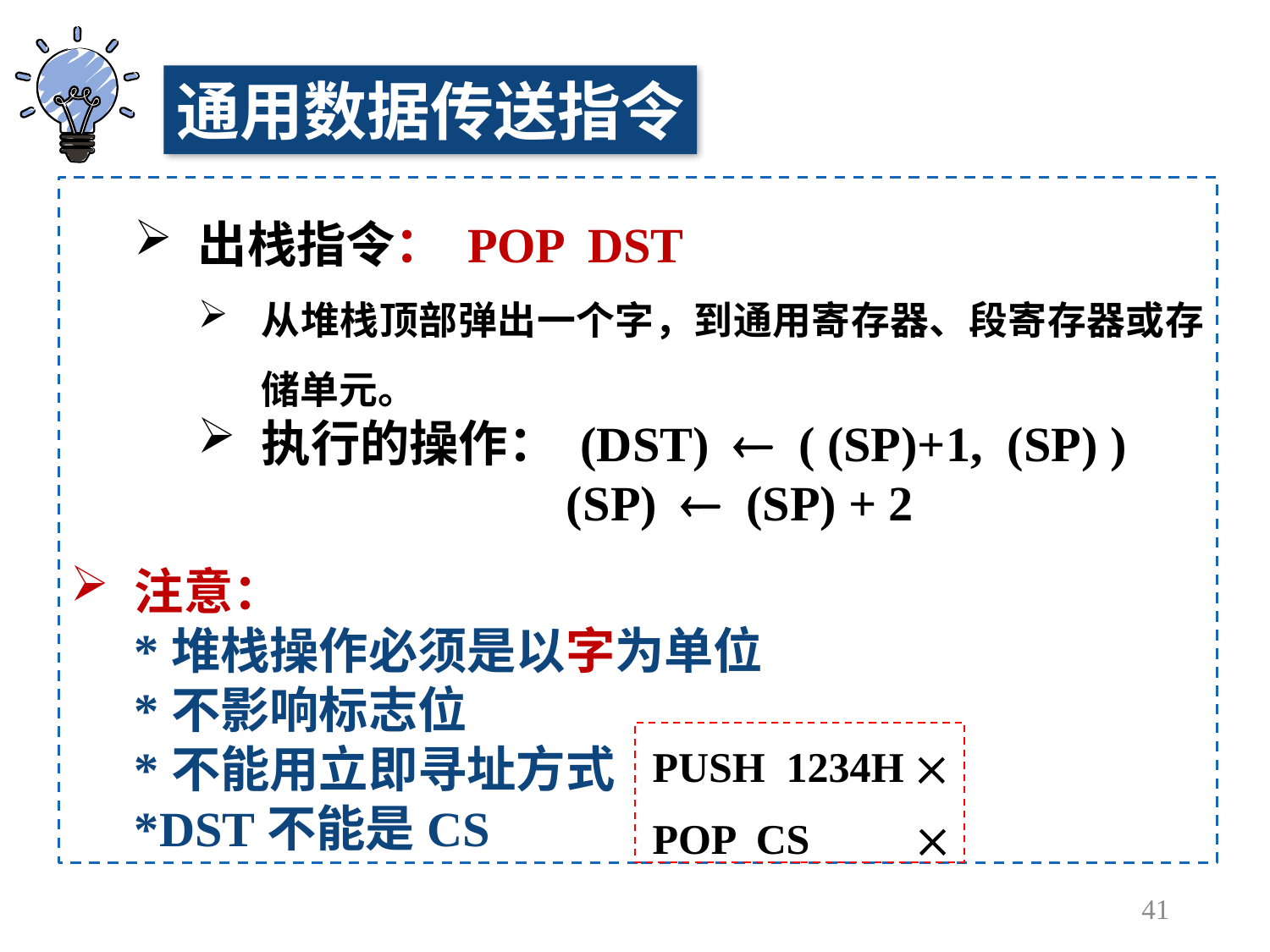

通用数据传送指令
出栈指令： POP  DST
从堆栈顶部弹出一个字，到通用寄存器、段寄存器或存储单元。
执行的操作： (DST)  ←  ( (SP)+1,  (SP) )
                              (SP)  ←  (SP) + 2
注意：
*堆栈操作必须是以字为单位
*不影响标志位
*不能用立即寻址方式
*DST不能是CS

PUSH  1234H ×
POP  CS          ×
41